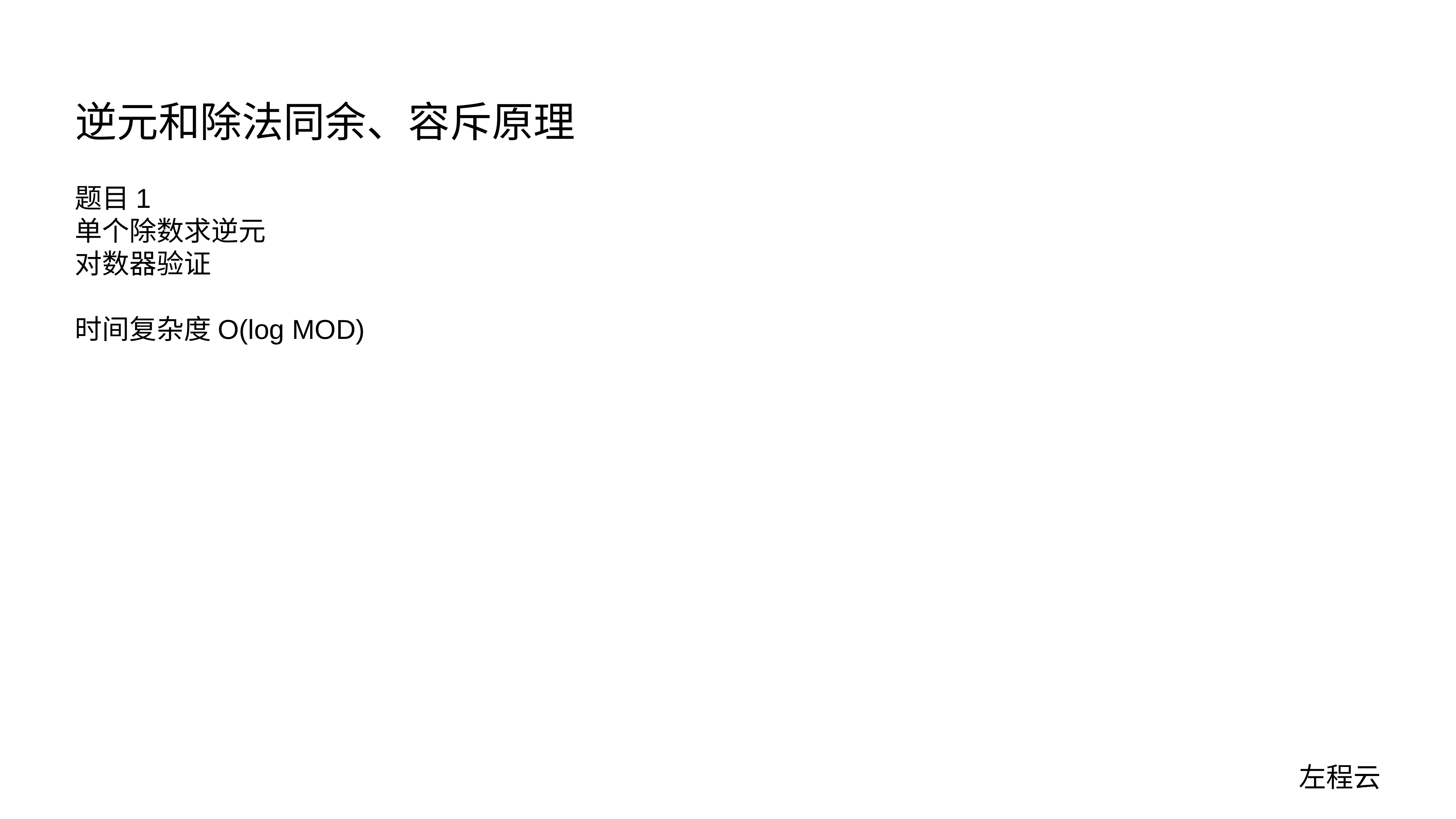

# 逆元和除法同余、容斥原理
题目1
单个除数求逆元
对数器验证

时间复杂度O(log MOD)
左程云